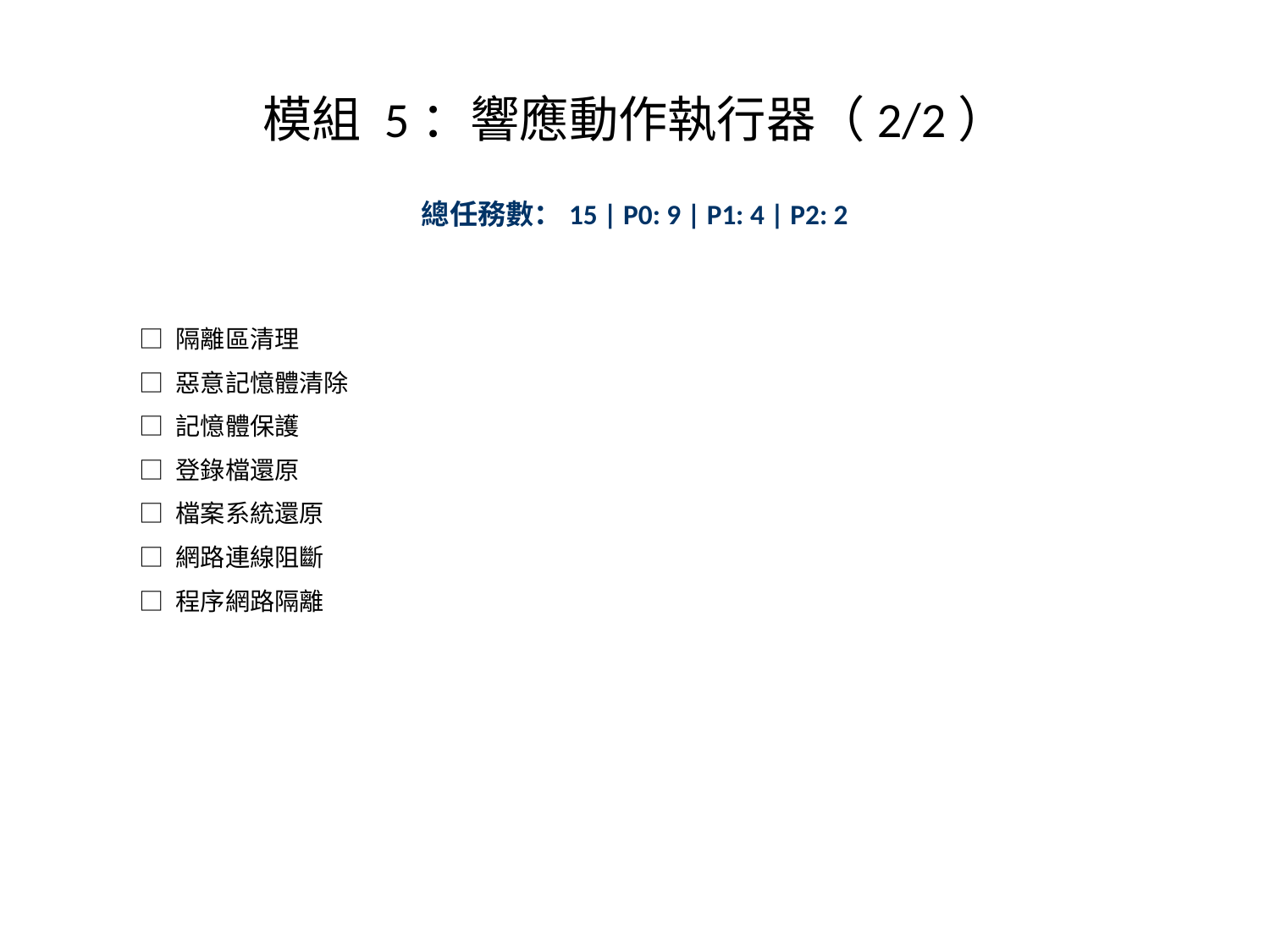

# 模組 5：響應動作執行器（2/2）
總任務數：15 | P0: 9 | P1: 4 | P2: 2
□ 隔離區清理
□ 惡意記憶體清除
□ 記憶體保護
□ 登錄檔還原
□ 檔案系統還原
□ 網路連線阻斷
□ 程序網路隔離